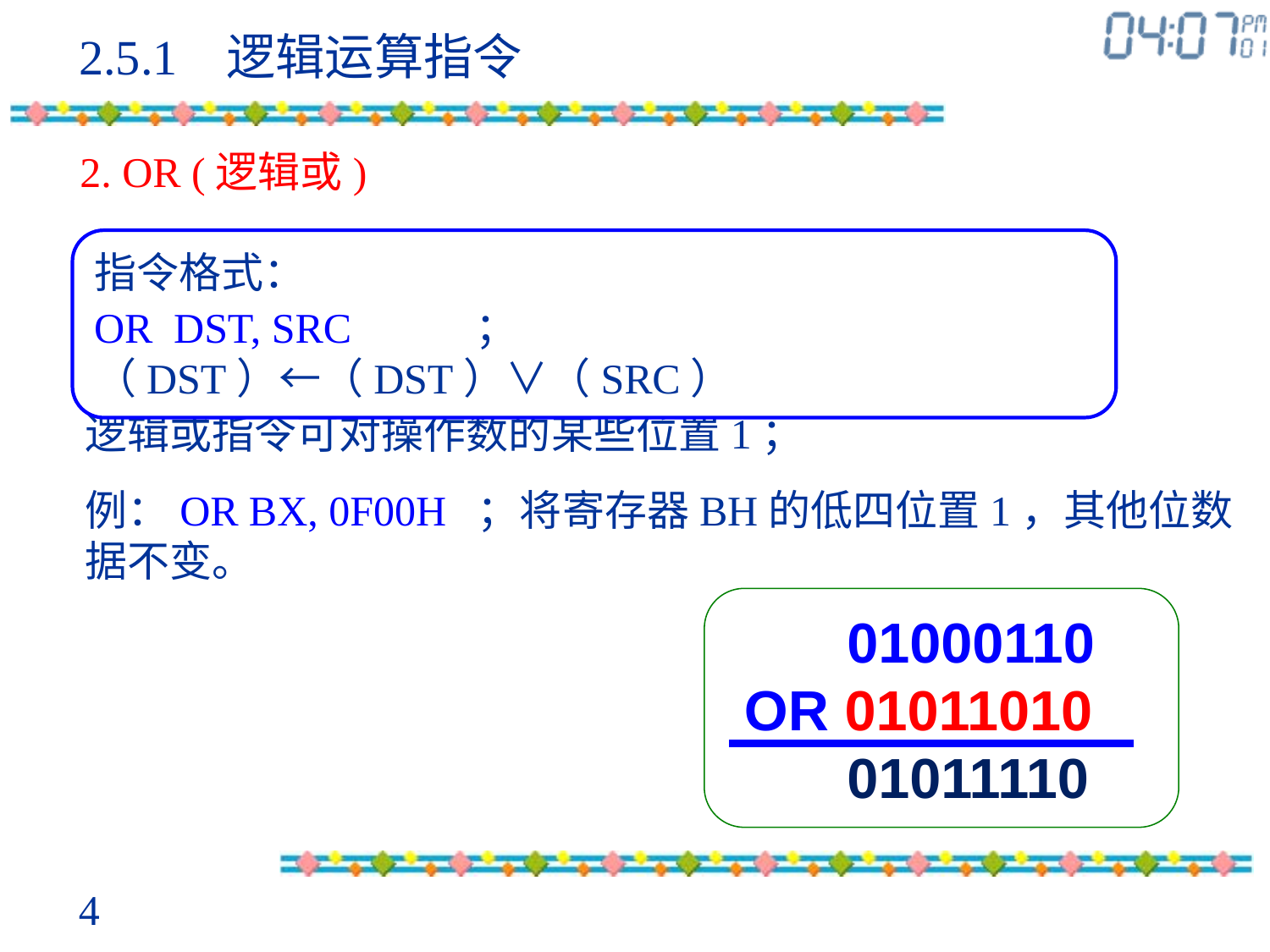

# 2.5.1   逻辑运算指令
2. OR (逻辑或)
指令格式：
OR  DST, SRC	；（DST）←（DST）∨（SRC）
逻辑或指令可对操作数的某些位置1；
例：OR BX, 0F00H  ；将寄存器BH的低四位置1，其他位数据不变。
          01000110
 OR 01011010
          01011110